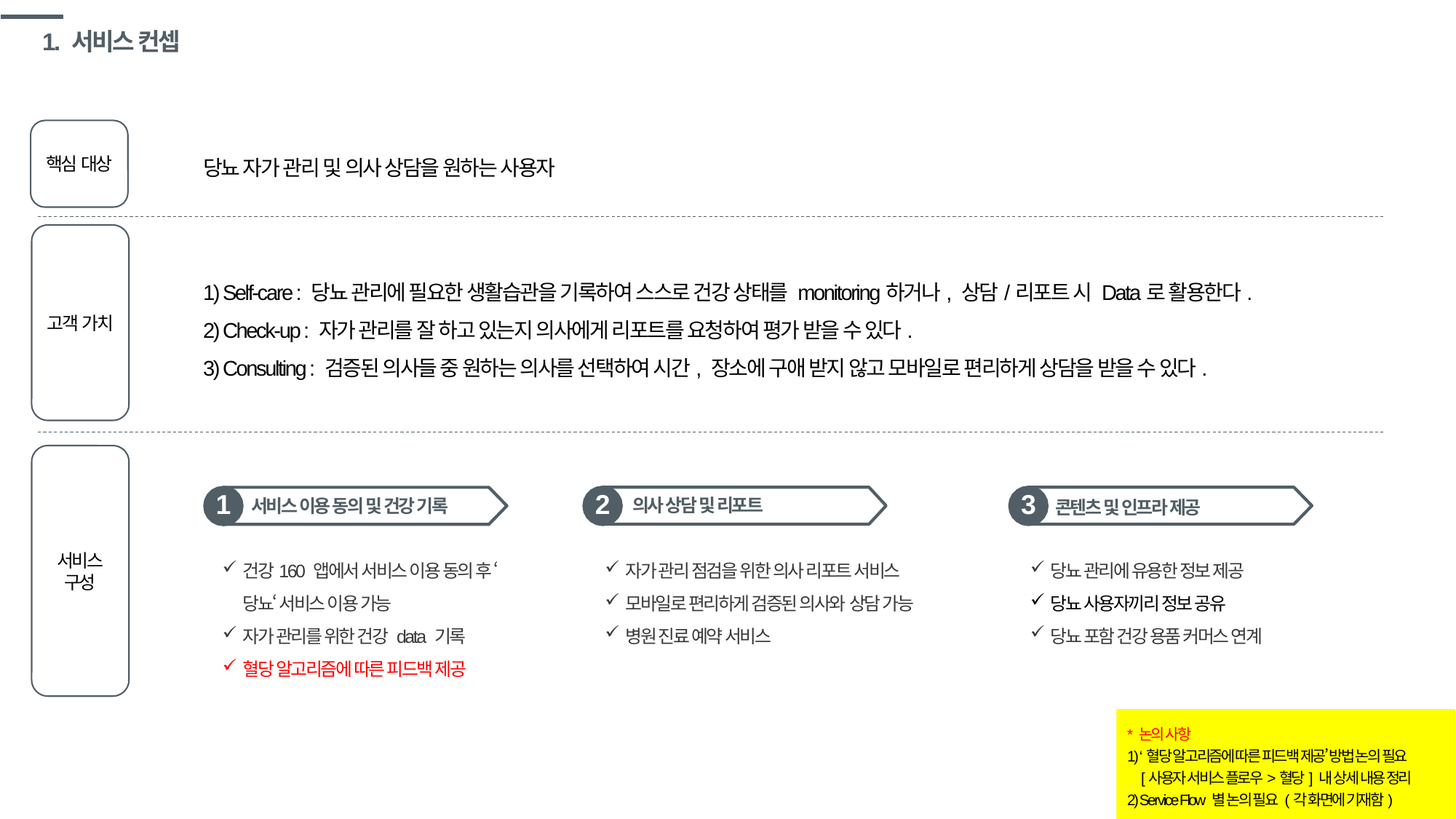

# 1. 서비스 컨셉
핵심 대상
당뇨 자가 관리 및 의사 상담을 원하는 사용자
고객 가치
1) Self-care : 당뇨 관리에 필요한 생활습관을 기록하여 스스로 건강 상태를 monitoring하거나, 상담/리포트 시 Data로 활용한다.
2) Check-up : 자가 관리를 잘 하고 있는지 의사에게 리포트를 요청하여 평가 받을 수 있다.
3) Consulting : 검증된 의사들 중 원하는 의사를 선택하여 시간, 장소에 구애 받지 않고 모바일로 편리하게 상담을 받을 수 있다.
서비스
구성
2
3

1

의사 상담 및 리포트
서비스 이용 동의 및 건강 기록
콘텐츠 및 인프라 제공
자가 관리 점검을 위한 의사 리포트 서비스
모바일로 편리하게 검증된 의사와 상담 가능
병원 진료 예약 서비스
당뇨 관리에 유용한 정보 제공
당뇨 사용자끼리 정보 공유
당뇨 포함 건강 용품 커머스 연계
건강160 앱에서 서비스 이용 동의 후 ‘당뇨‘ 서비스 이용 가능
자가 관리를 위한 건강 data 기록
혈당 알고리즘에 따른 피드백 제공
* 논의 사항
1) ‘혈당 알고리즘에 따른 피드백 제공’ 방법 논의 필요
     [사용자 서비스 플로우>혈당] 내 상세 내용 정리
2) Service Flow 별 논의 필요 (각 화면에 기재함)